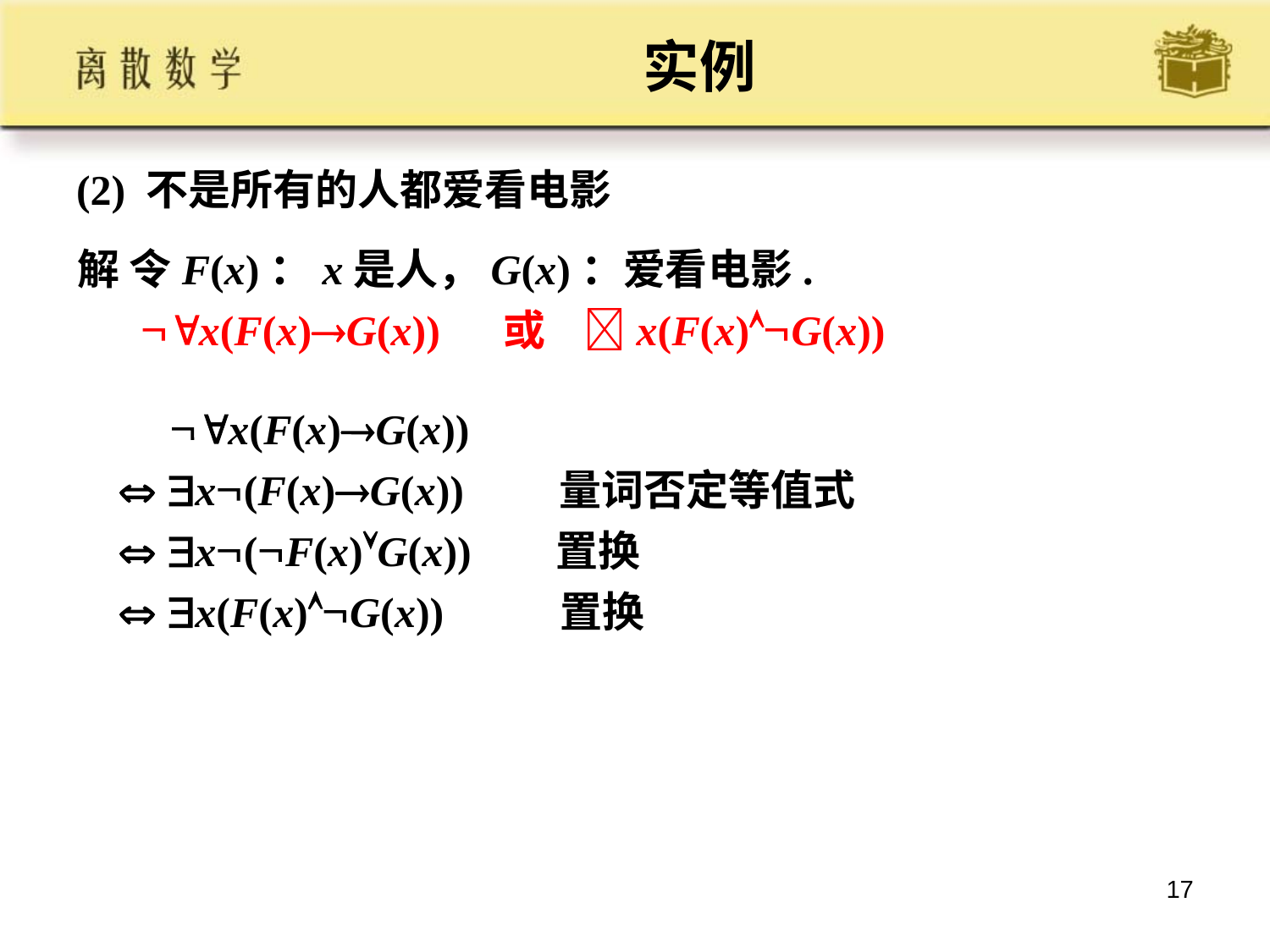

# 实例
(2) 不是所有的人都爱看电影
解 令F(x)：x是人，G(x)：爱看电影.
      ¬∀x(F(x)→G(x))     或    ∃x(F(x)∧¬G(x))
     ¬∀x(F(x)→G(x))
⇔ ∃x¬(F(x)→G(x))        量词否定等值式
⇔ ∃x¬(¬F(x)∨G(x))       置换
⇔ ∃x(F(x)∧¬G(x))          置换
17